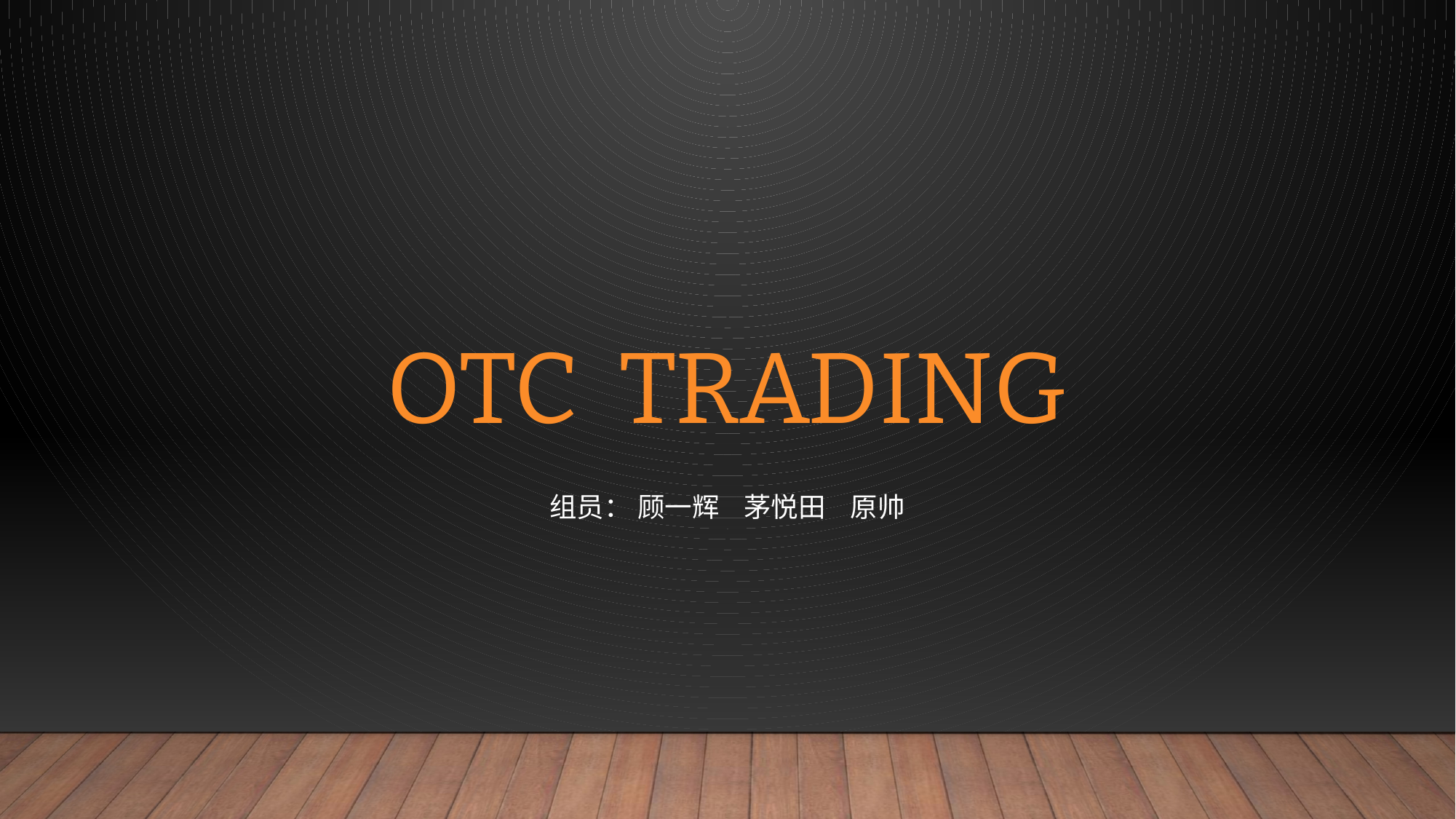

# Otc  Trading
组员： 顾一辉    茅悦田    原帅